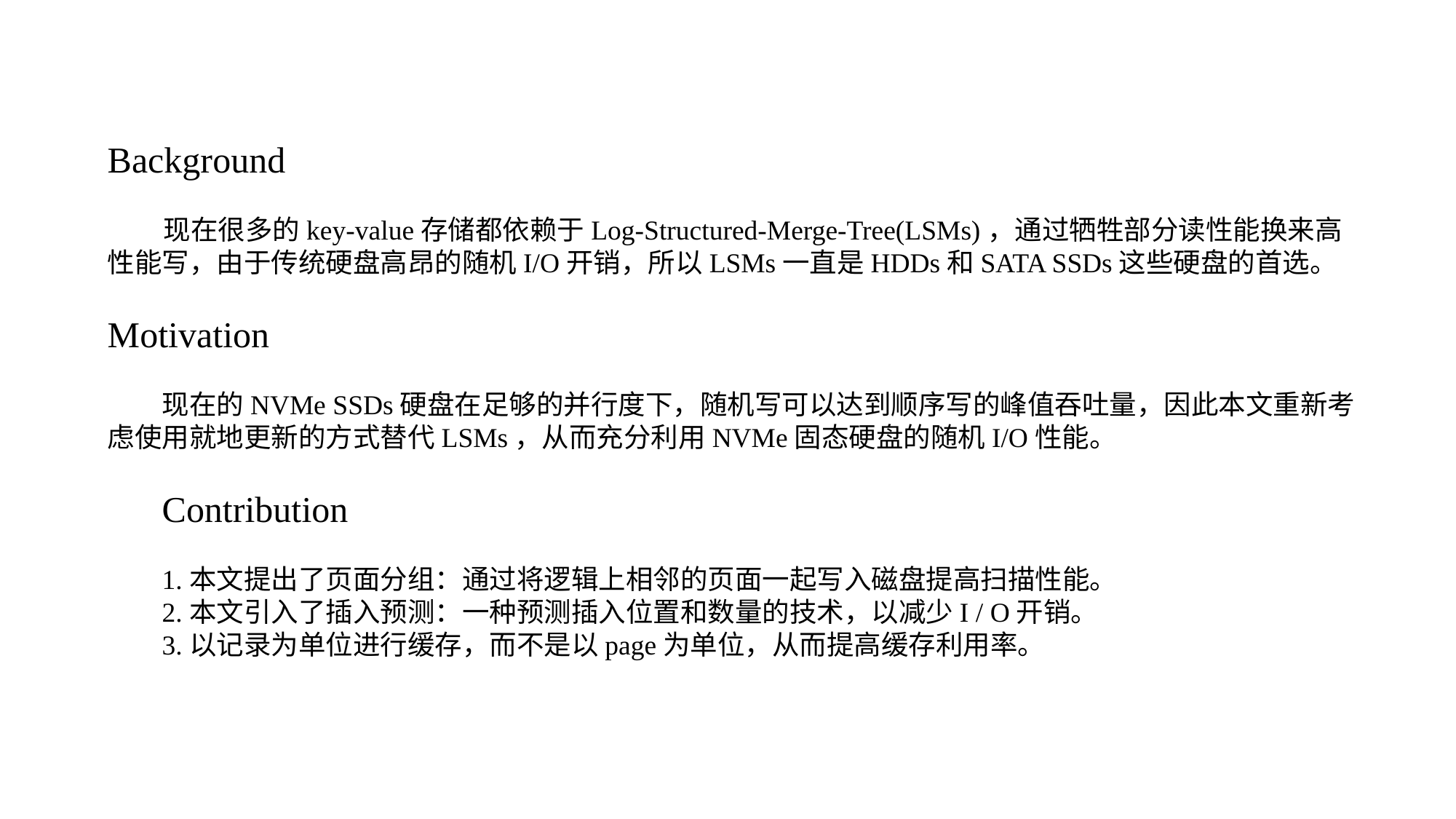

Background

        现在很多的key-value存储都依赖于Log-Structured-Merge-Tree(LSMs)，通过牺牲部分读性能换来高性能写，由于传统硬盘高昂的随机I/O开销，所以LSMs一直是HDDs和SATA SSDs这些硬盘的首选。

Motivation

现在的NVMe SSDs硬盘在足够的并行度下，随机写可以达到顺序写的峰值吞吐量，因此本文重新考虑使用就地更新的方式替代LSMs，从而充分利用NVMe固态硬盘的随机I/O性能。

Contribution

1.本文提出了页面分组：通过将逻辑上相邻的页面一起写入磁盘提高扫描性能。
2.本文引入了插入预测：一种预测插入位置和数量的技术，以减少I / O开销。
3.以记录为单位进行缓存，而不是以page为单位，从而提高缓存利用率。